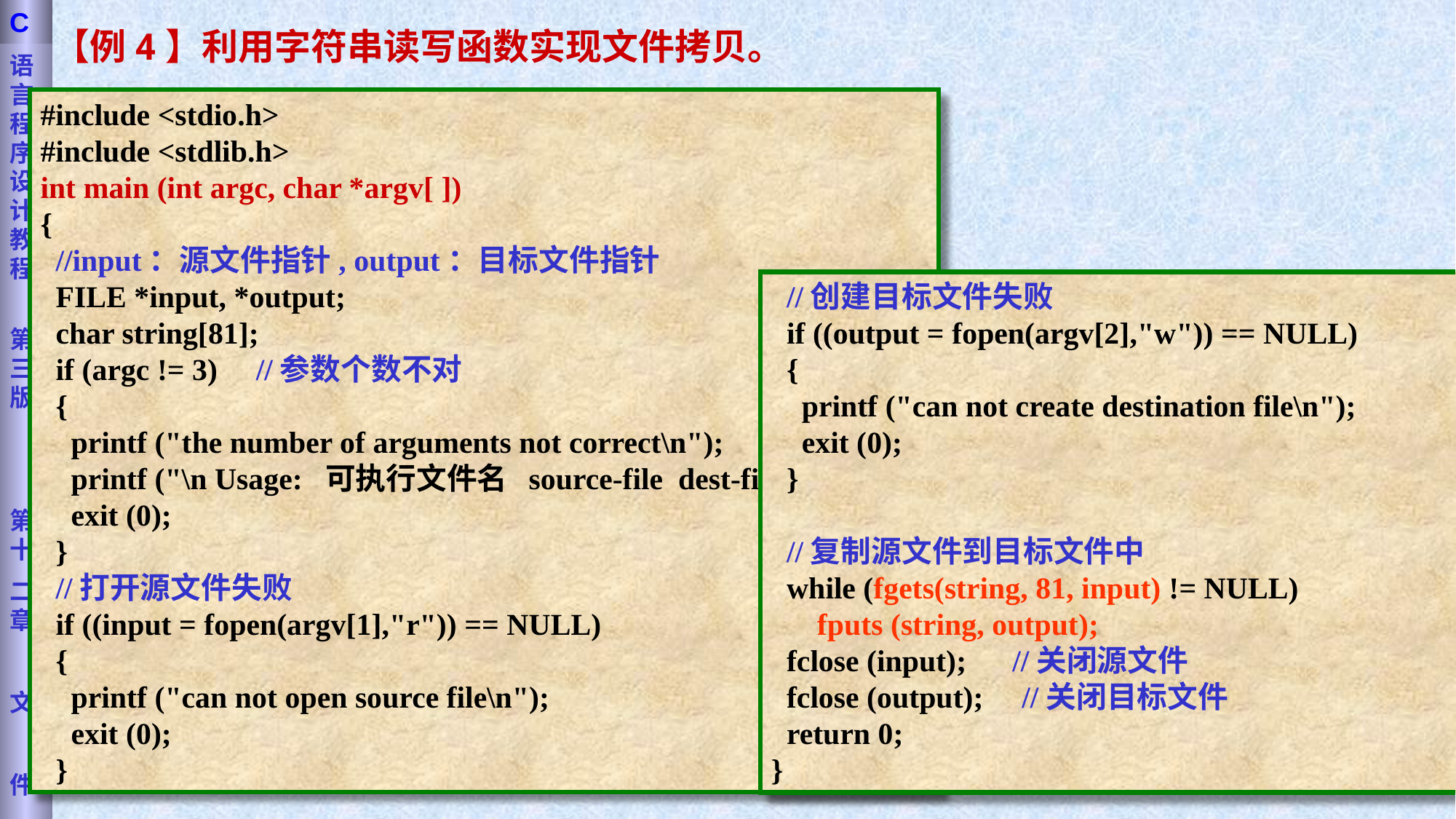

语言程序设计教程
第三版

第十
二章

文

件
C
【例4】利用字符串读写函数实现文件拷贝。
#include <stdio.h>
#include <stdlib.h>
int main (int argc, char *argv[ ])
{
  //input：源文件指针, output：目标文件指针
  FILE *input, *output;
  char string[81];
  if (argc != 3)     //参数个数不对
  {
    printf ("the number of arguments not correct\n");
    printf ("\n Usage:  可执行文件名  source-file  dest-file");
    exit (0);
  }
  //打开源文件失败
  if ((input = fopen(argv[1],"r")) == NULL)
  {
    printf ("can not open source file\n");
    exit (0);
  }
  //创建目标文件失败
  if ((output = fopen(argv[2],"w")) == NULL)
  {
    printf ("can not create destination file\n");
    exit (0);
  }

  //复制源文件到目标文件中
  while (fgets(string, 81, input) != NULL)
      fputs (string, output);
  fclose (input);      //关闭源文件
  fclose (output);     //关闭目标文件
  return 0;
}